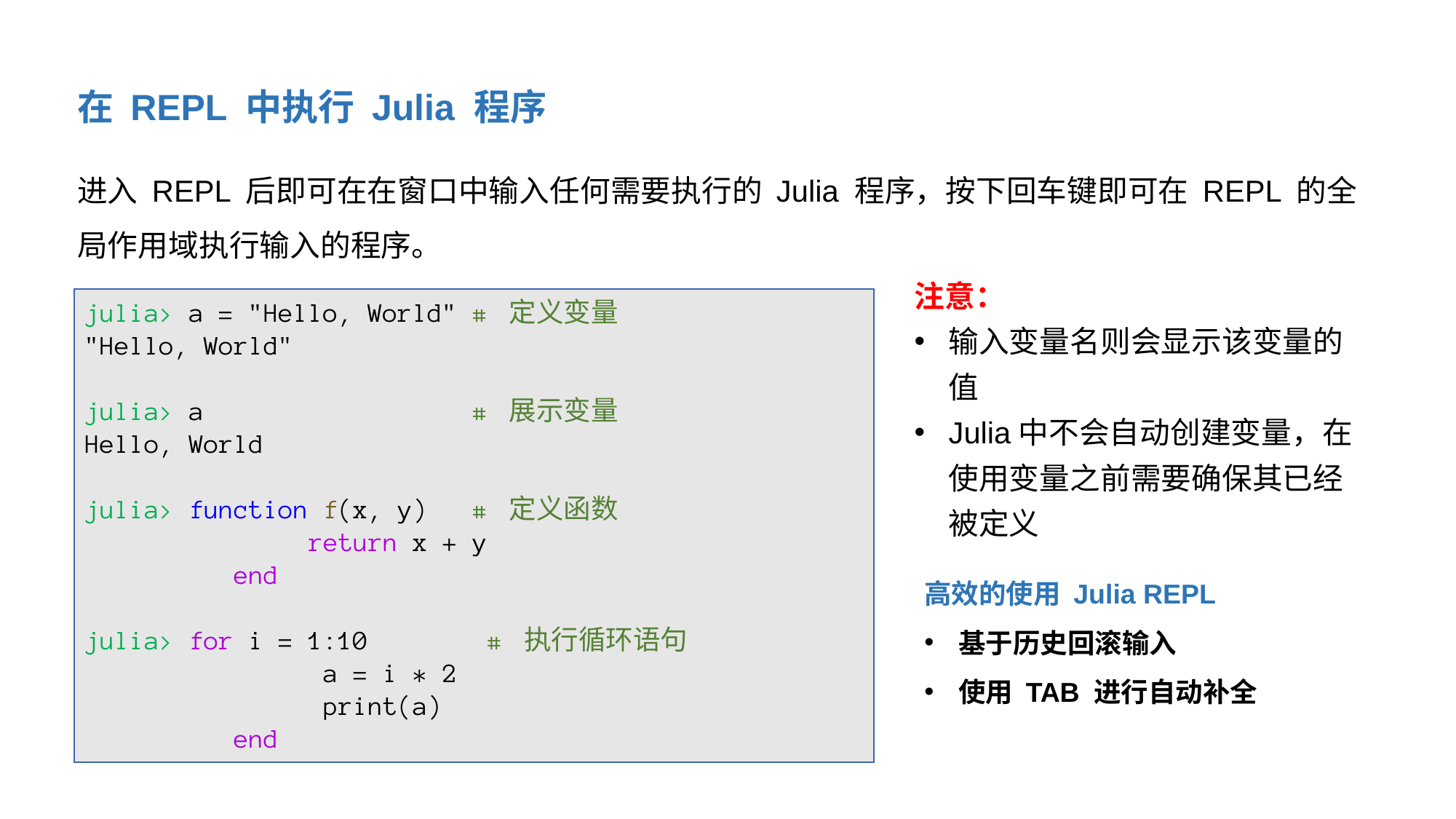

在 REPL 中执行 Julia 程序
进入 REPL 后即可在在窗口中输入任何需要执行的 Julia 程序，按下回车键即可在 REPL 的全局作用域执行输入的程序。
注意：
输入变量名则会显示该变量的值
Julia中不会自动创建变量，在使用变量之前需要确保其已经被定义
julia> a = "Hello, World" # 定义变量
"Hello, World"

julia> a                  # 展示变量
Hello, World

julia> function f(x, y)   # 定义函数
               return x + y
          end

julia> for i = 1:10        # 执行循环语句
                a = i * 2
                print(a)
          end
高效的使用 Julia REPL
基于历史回滚输入
使用 TAB 进行自动补全